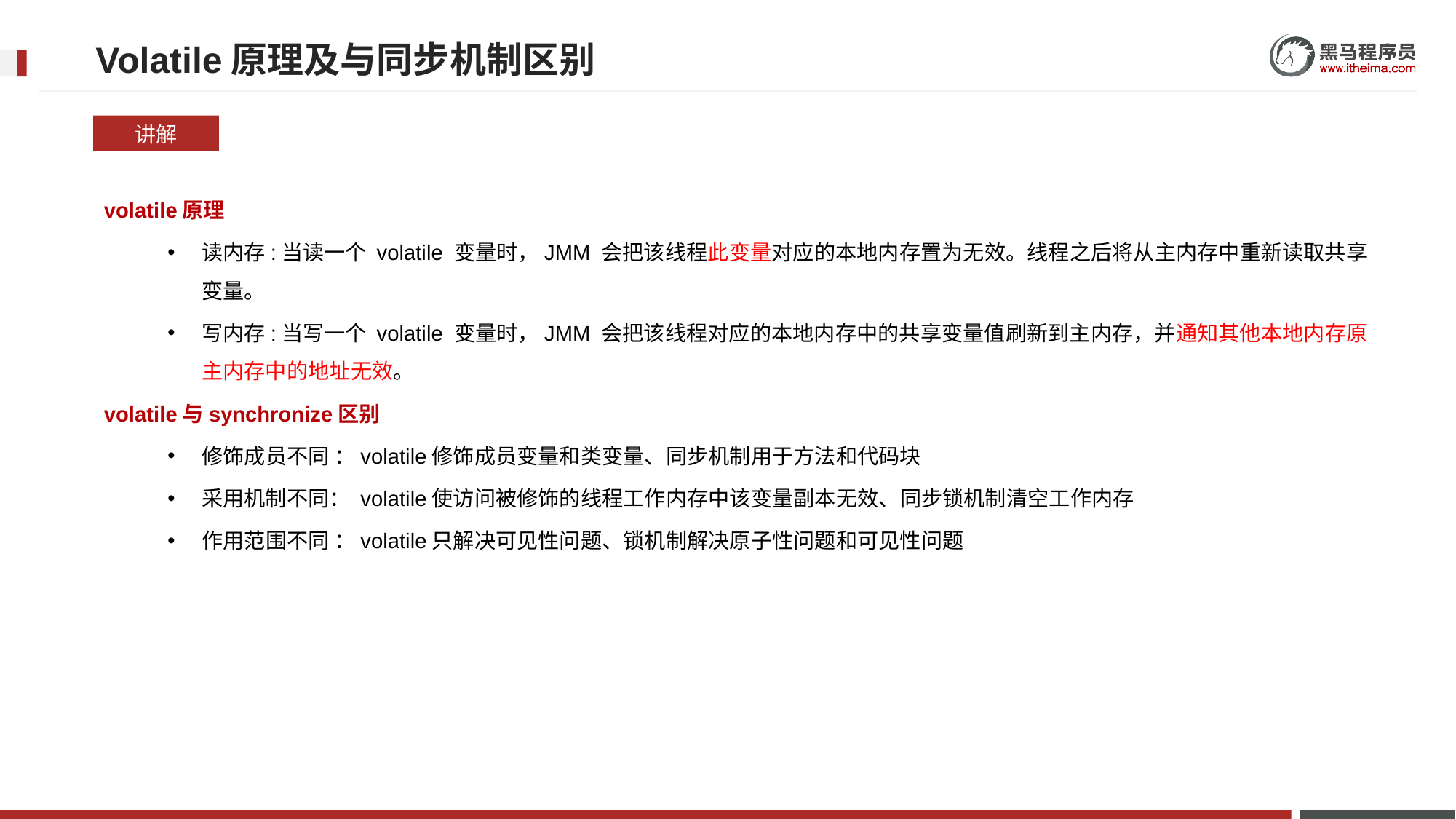

# Volatile原理及与同步机制区别
讲解
volatile原理
读内存:当读一个 volatile 变量时，JMM 会把该线程此变量对应的本地内存置为无效。线程之后将从主内存中重新读取共享变量。
写内存:当写一个 volatile 变量时，JMM 会把该线程对应的本地内存中的共享变量值刷新到主内存，并通知其他本地内存原主内存中的地址无效。
volatile与synchronize区别
修饰成员不同 ：volatile修饰成员变量和类变量、同步机制用于方法和代码块
采用机制不同： volatile使访问被修饰的线程工作内存中该变量副本无效、同步锁机制清空工作内存
作用范围不同 ：volatile只解决可见性问题、锁机制解决原子性问题和可见性问题